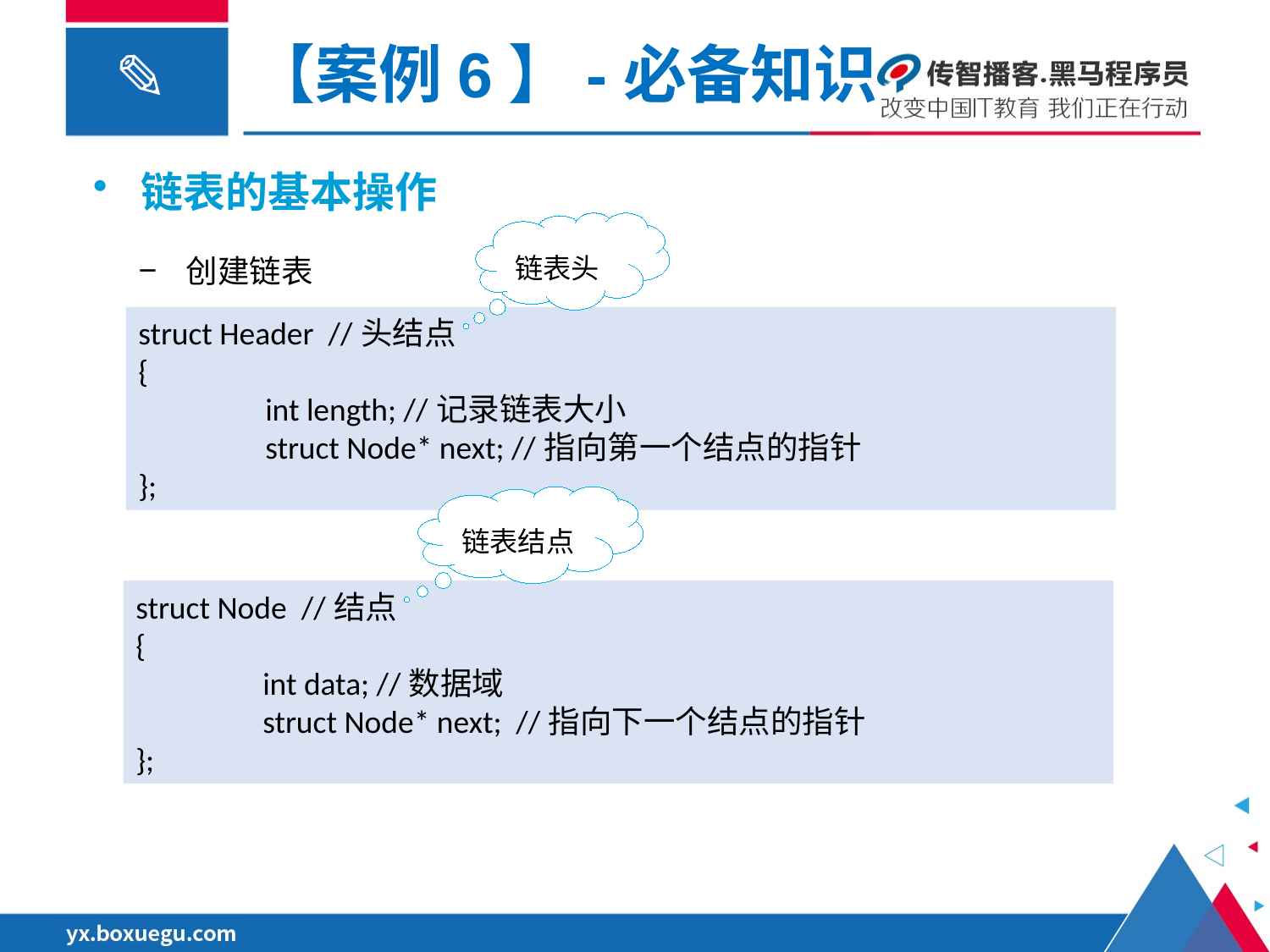

【案例6】-必备知识
链表的基本操作
链表头
创建链表
struct Header  //头结点
{
	int length; //记录链表大小
	struct Node* next; //指向第一个结点的指针
};
链表结点
struct Node  //结点
{
	int data; //数据域
	struct Node* next;  //指向下一个结点的指针
};